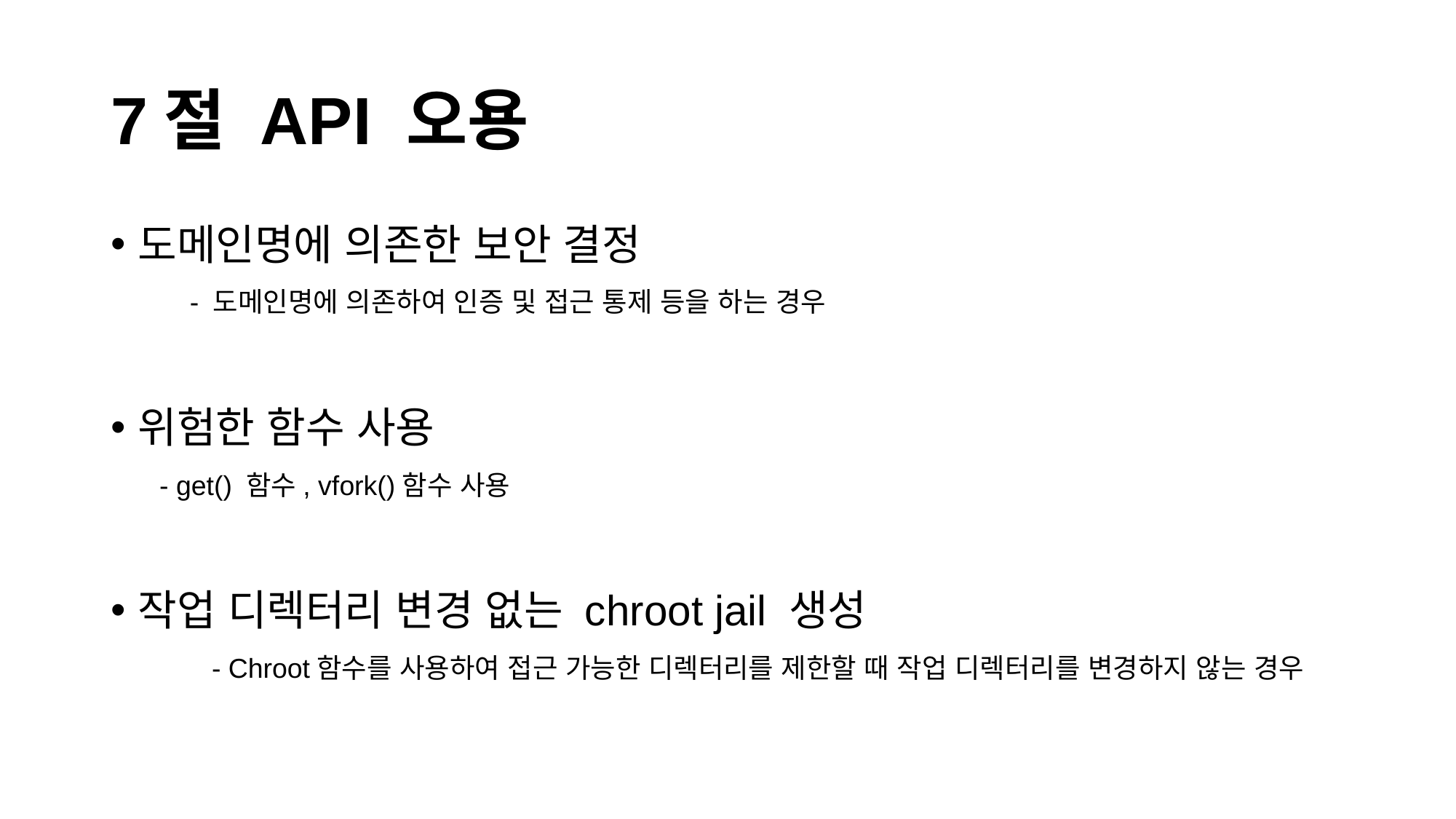

# 7절 API 오용
도메인명에 의존한 보안 결정

위험한 함수 사용

작업 디렉터리 변경 없는 chroot jail 생성
- 도메인명에 의존하여 인증 및 접근 통제 등을 하는 경우
- get() 함수, vfork()함수 사용
- Chroot함수를 사용하여 접근 가능한 디렉터리를 제한할 때 작업 디렉터리를 변경하지 않는 경우